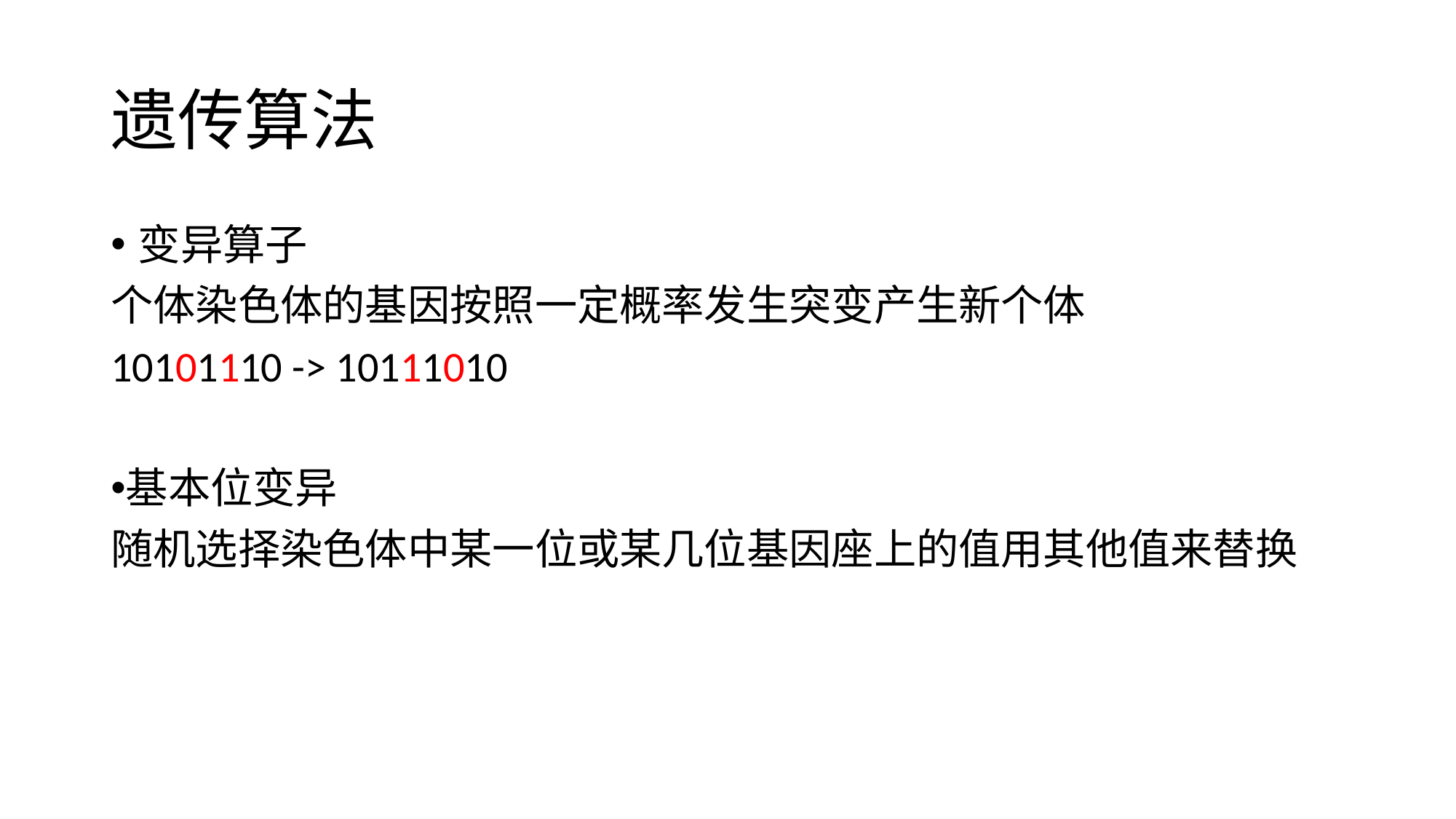

# 遗传算法
变异算子
个体染色体的基因按照一定概率发生突变产生新个体
10101110 -> 10111010

基本位变异
随机选择染色体中某一位或某几位基因座上的值用其他值来替换